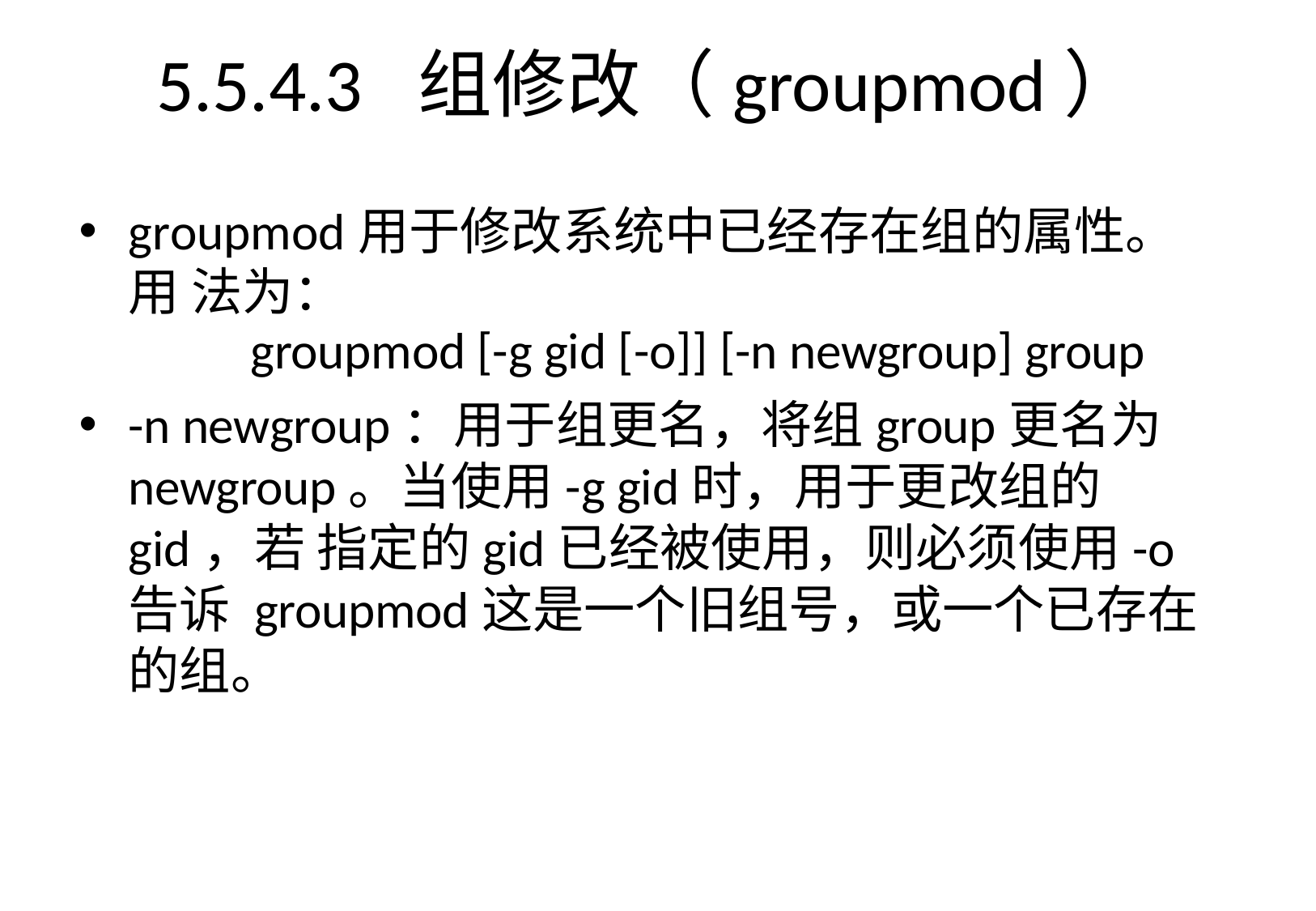

# 5.5.4.3	组修改（groupmod）
groupmod用于修改系统中已经存在组的属性。用 法为：
groupmod [-g gid [-o]] [-n newgroup] group
-n newgroup：用于组更名，将组group更名为 newgroup。当使用-g gid时，用于更改组的gid，若 指定的gid已经被使用，则必须使用-o告诉 groupmod这是一个旧组号，或一个已存在的组。